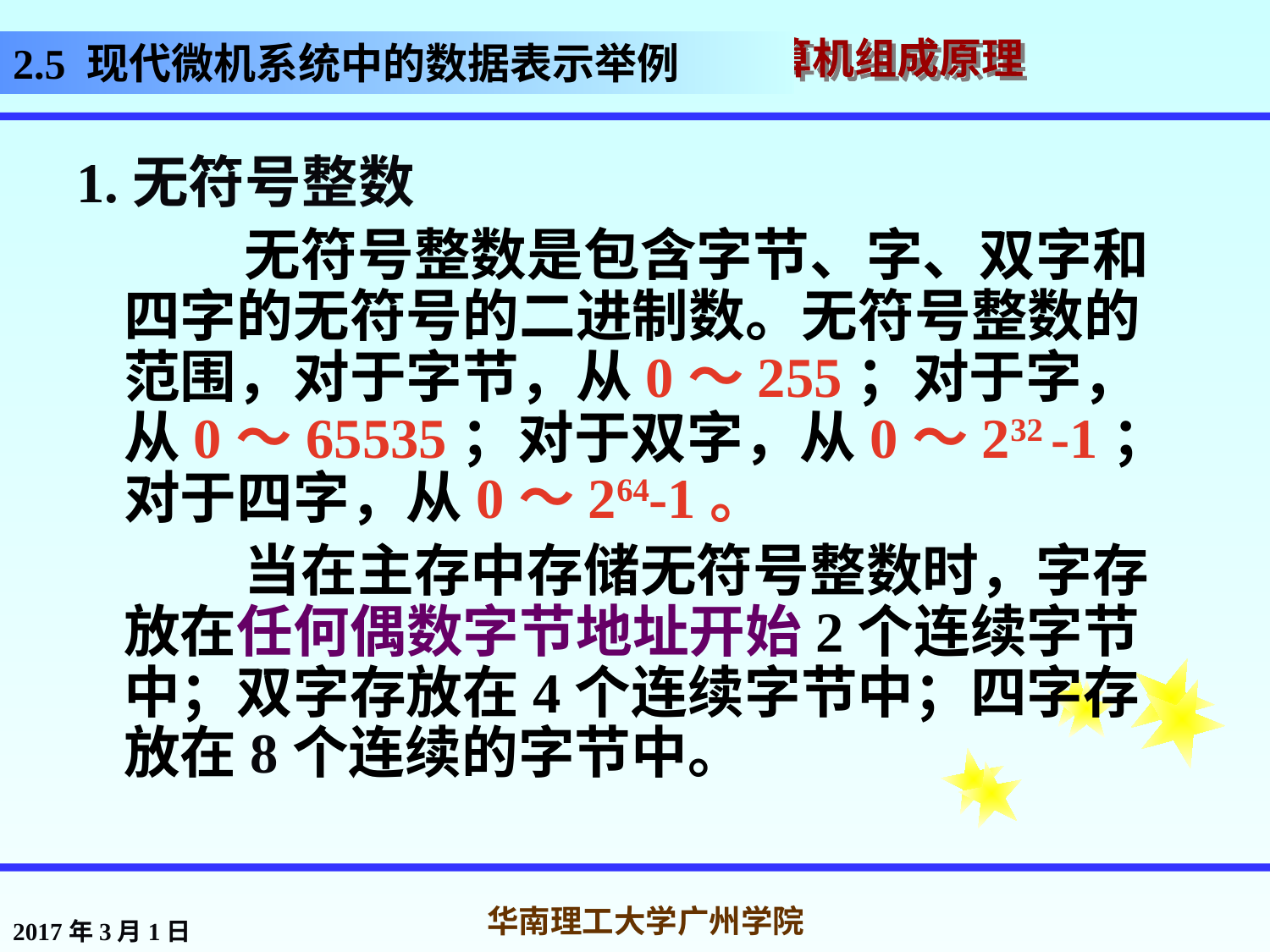

# 2.5 现代微机系统中的数据表示举例
1.无符号整数
            无符号整数是包含字节、字、双字和四字的无符号的二进制数。无符号整数的范围，对于字节，从0～255；对于字，从0～65535；对于双字，从0～232 -1；对于四字，从0～264-1。
            当在主存中存储无符号整数时，字存放在任何偶数字节地址开始2个连续字节中；双字存放在4个连续字节中；四字存放在8个连续的字节中。
2017年3月1日
华南理工大学广州学院